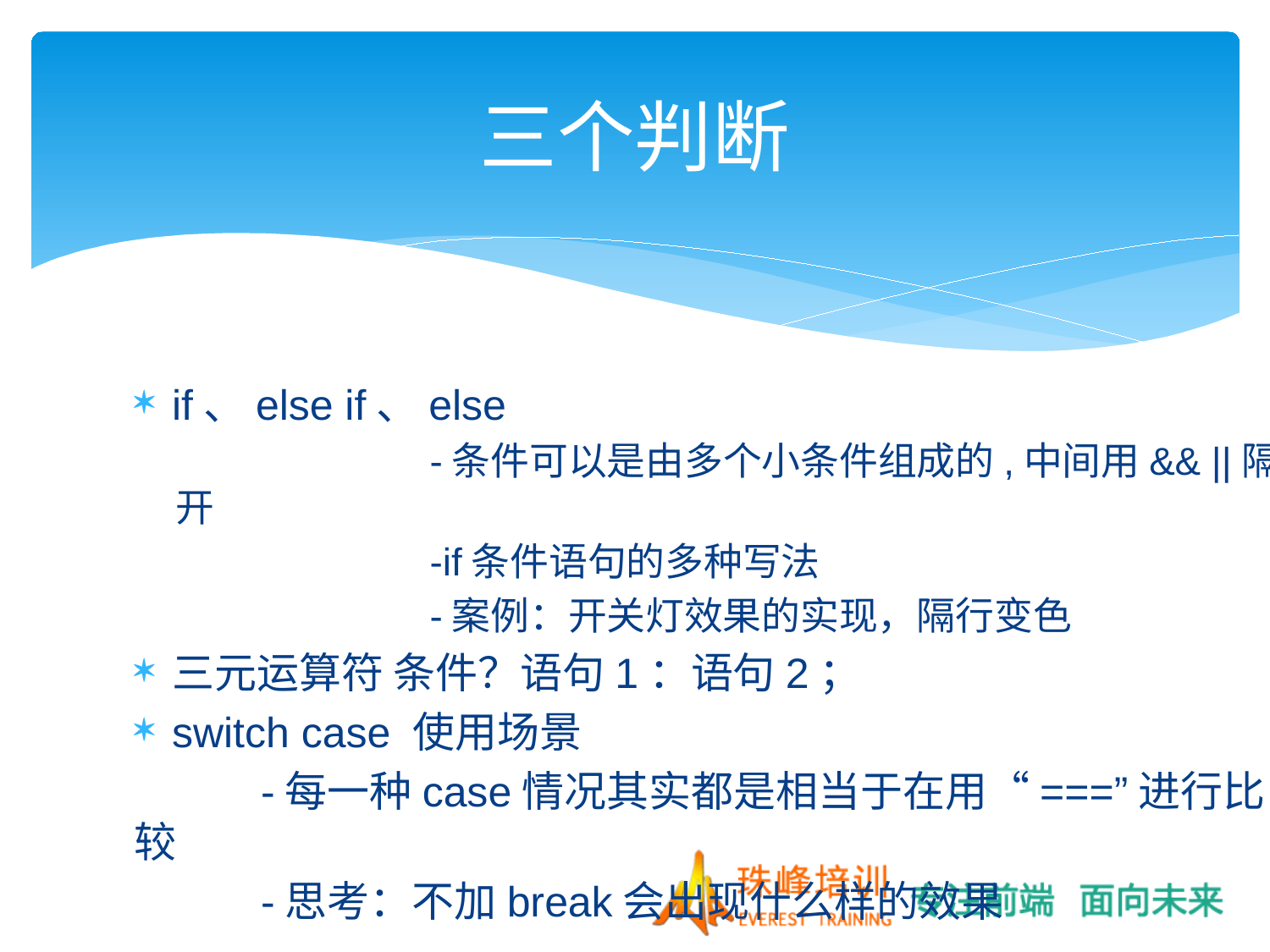

# 三个判断
if、else if、else
		-条件可以是由多个小条件组成的,中间用&& ||隔开
		-if条件语句的多种写法
		-案例：开关灯效果的实现，隔行变色
三元运算符 条件？语句1：语句2；
switch case 使用场景
	-每一种case情况其实都是相当于在用“===”进行比较
	-思考：不加break会出现什么样的效果